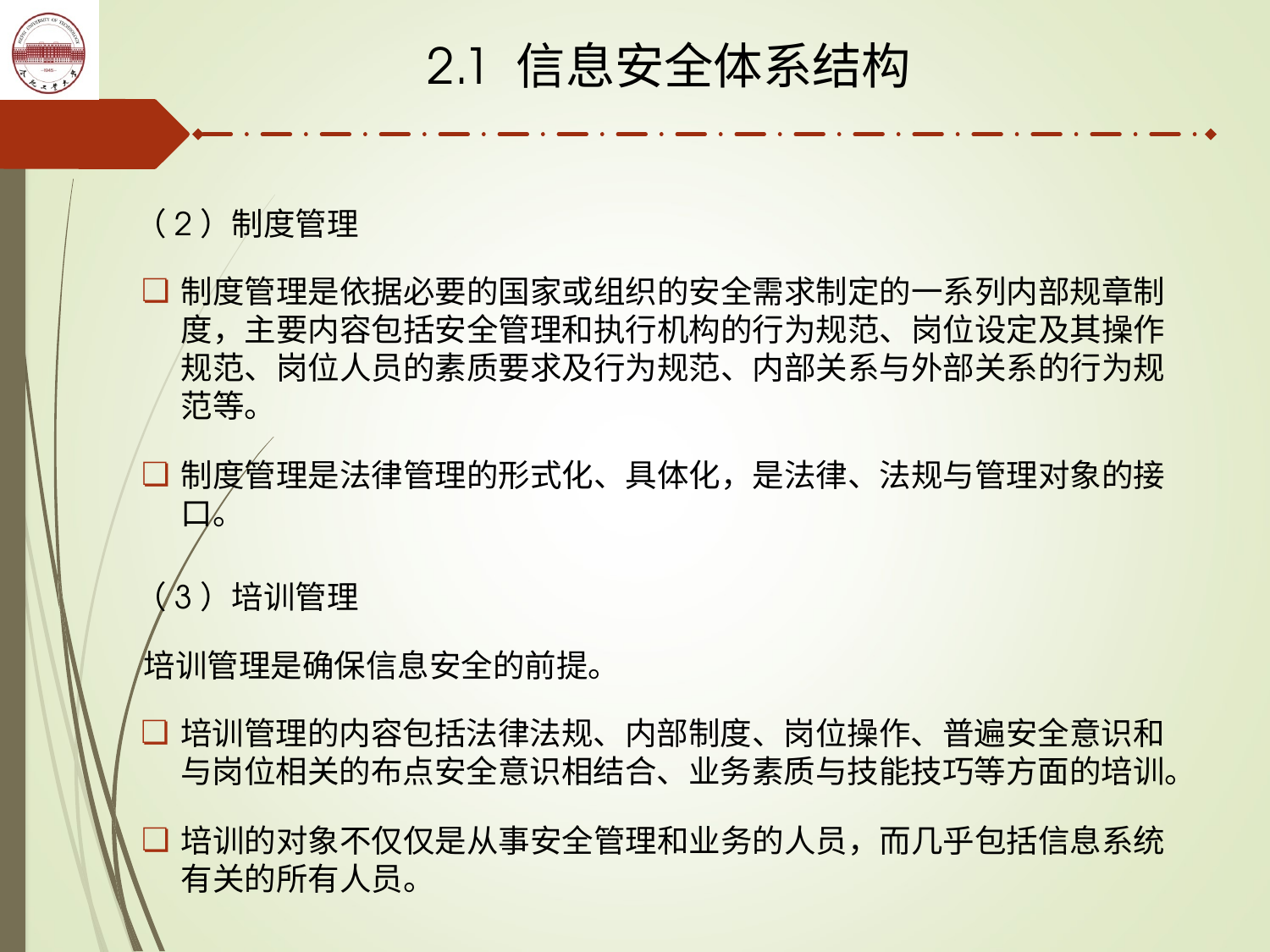

2.1 信息安全体系结构
（2）制度管理
制度管理是依据必要的国家或组织的安全需求制定的一系列内部规章制度，主要内容包括安全管理和执行机构的行为规范、岗位设定及其操作规范、岗位人员的素质要求及行为规范、内部关系与外部关系的行为规范等。
制度管理是法律管理的形式化、具体化，是法律、法规与管理对象的接口。
（3）培训管理
培训管理是确保信息安全的前提。
培训管理的内容包括法律法规、内部制度、岗位操作、普遍安全意识和与岗位相关的布点安全意识相结合、业务素质与技能技巧等方面的培训。
培训的对象不仅仅是从事安全管理和业务的人员，而几乎包括信息系统有关的所有人员。